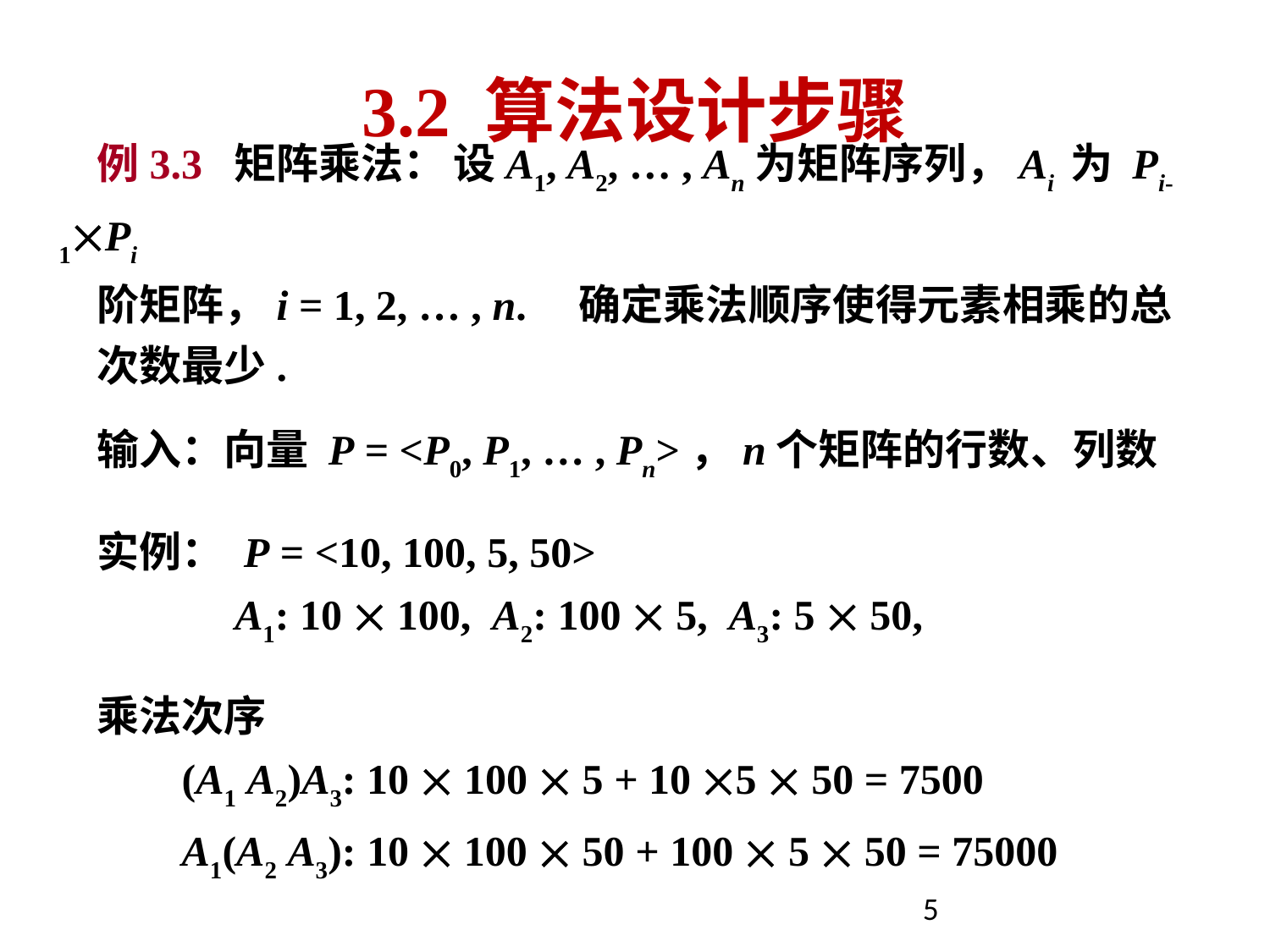

# 3.2 算法设计步骤
例3.3  矩阵乘法： 设A1, A2, … , An为矩阵序列，Ai 为 Pi-1×Pi
阶矩阵，i = 1, 2, … , n.    确定乘法顺序使得元素相乘的总
次数最少.
输入：向量 P = <P0, P1, … , Pn>，n个矩阵的行数、列数
实例： P = <10, 100, 5, 50>
             A1: 10 × 100,  A2: 100 × 5,  A3: 5 × 50,
乘法次序
        (A1 A2)A3: 10 × 100 × 5 + 10 ×5 × 50 = 7500
        A1(A2 A3): 10 × 100 × 50 + 100 × 5 × 50 = 75000
5